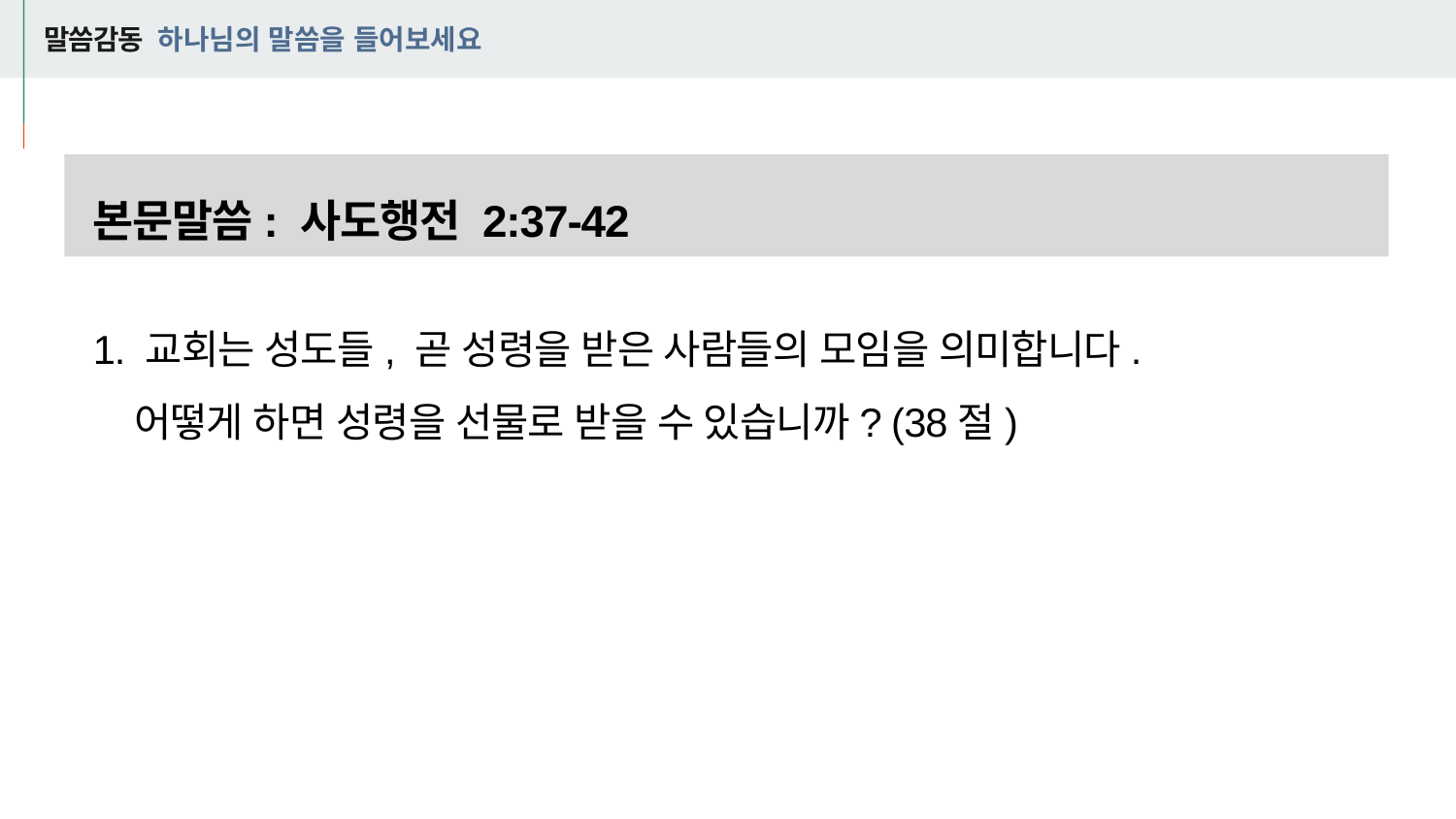

# 말씀감동  하나님의 말씀을 들어보세요
본문말씀: 사도행전 2:37-42
1. 교회는 성도들, 곧 성령을 받은 사람들의 모임을 의미합니다.
   어떻게 하면 성령을 선물로 받을 수 있습니까? (38절)